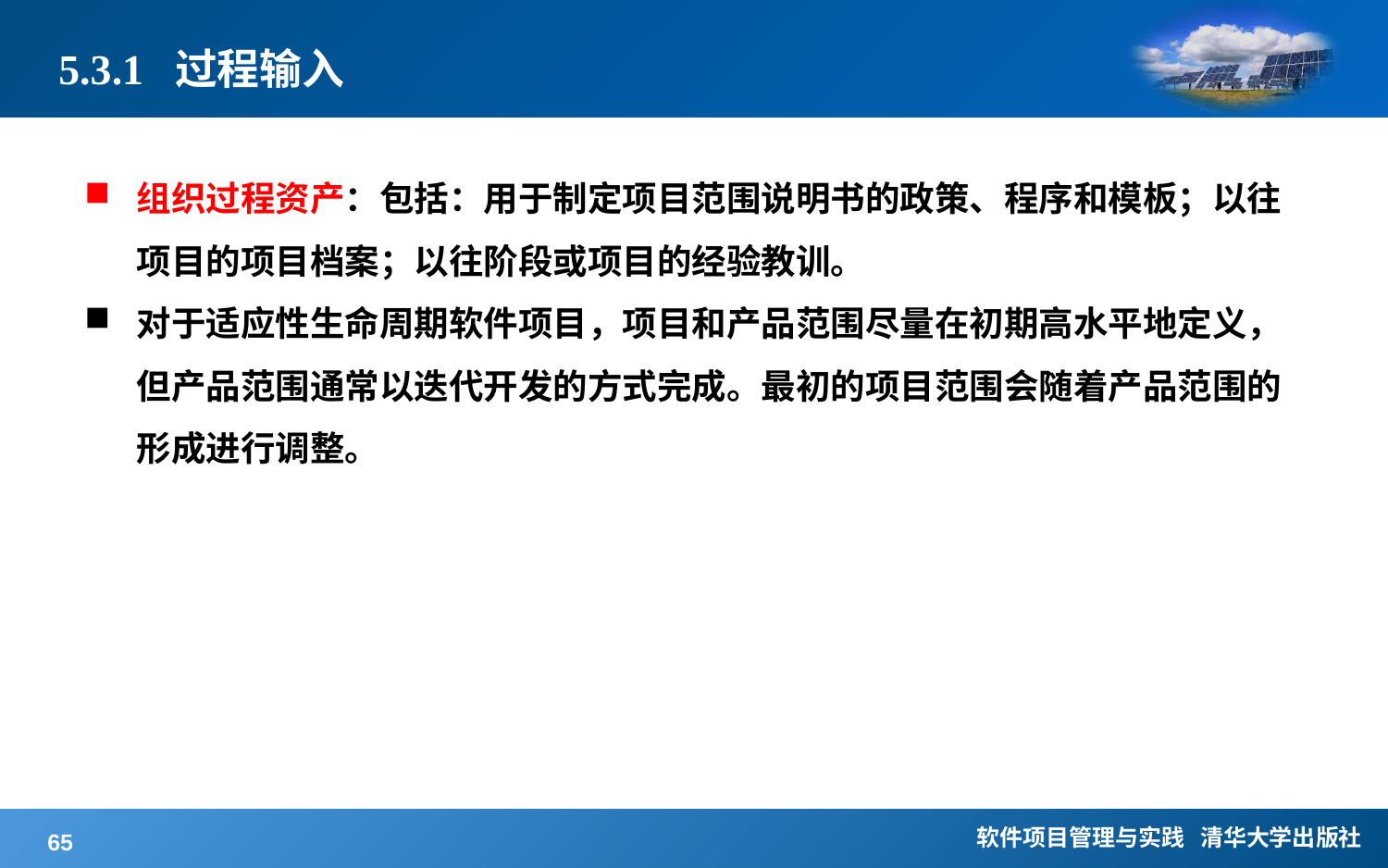

# 5.3.1  过程输入
组织过程资产：包括：用于制定项目范围说明书的政策、程序和模板；以往项目的项目档案；以往阶段或项目的经验教训。
对于适应性生命周期软件项目，项目和产品范围尽量在初期高水平地定义，但产品范围通常以迭代开发的方式完成。最初的项目范围会随着产品范围的形成进行调整。